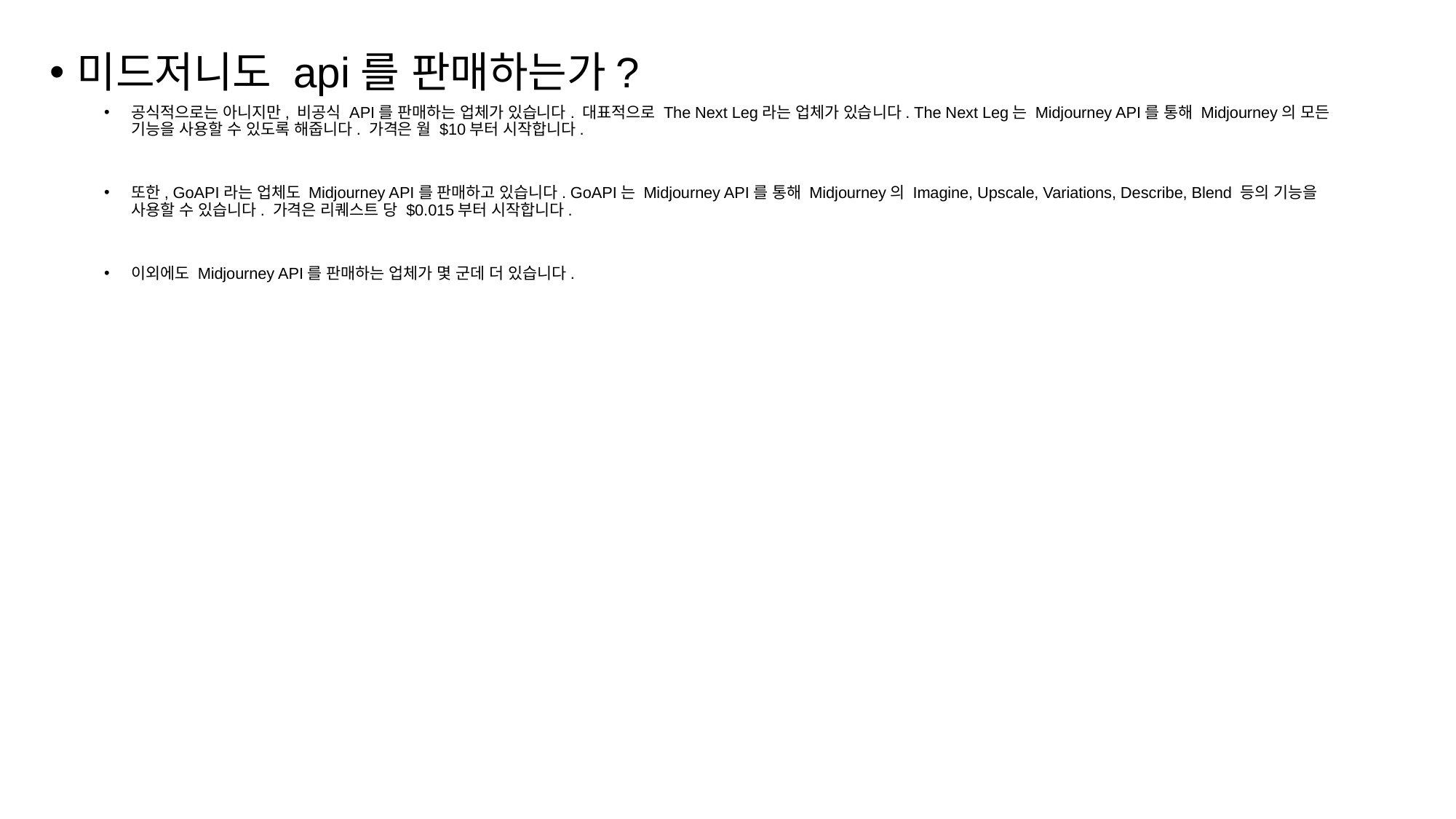

미드저니도 api를 판매하는가?
공식적으로는 아니지만, 비공식 API를 판매하는 업체가 있습니다. 대표적으로 The Next Leg라는 업체가 있습니다. The Next Leg는 Midjourney API를 통해 Midjourney의 모든 기능을 사용할 수 있도록 해줍니다. 가격은 월 $10부터 시작합니다.

또한, GoAPI라는 업체도 Midjourney API를 판매하고 있습니다. GoAPI는 Midjourney API를 통해 Midjourney의 Imagine, Upscale, Variations, Describe, Blend 등의 기능을 사용할 수 있습니다. 가격은 리퀘스트 당 $0.015부터 시작합니다.

이외에도 Midjourney API를 판매하는 업체가 몇 군데 더 있습니다.